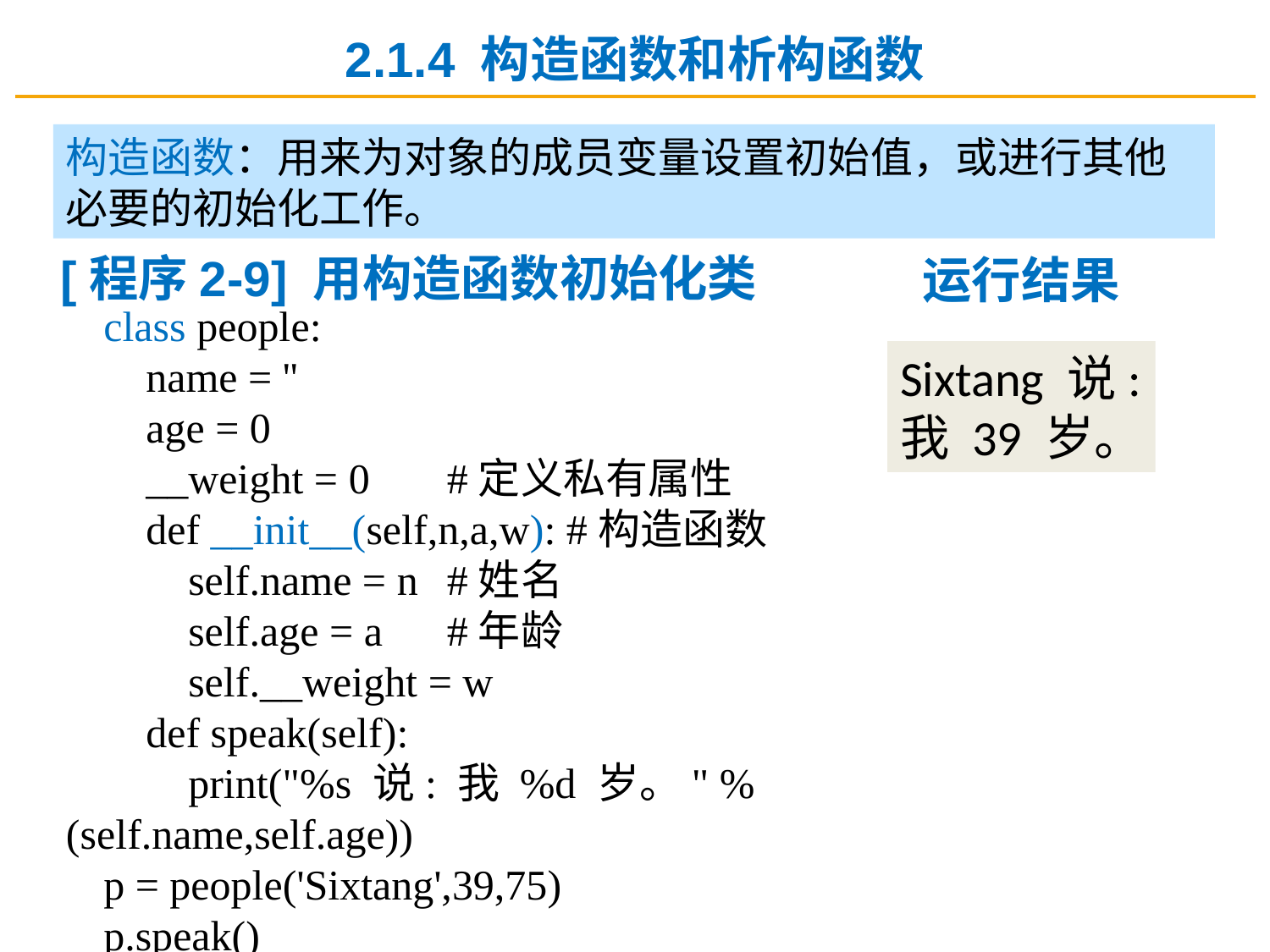

2.1.4 构造函数和析构函数

构造函数：用来为对象的成员变量设置初始值，或进行其他必要的初始化工作。
[程序2-9] 用构造函数初始化类
运行结果
class people:
    name = ''
    age = 0
    __weight = 0 	#定义私有属性
    def __init__(self,n,a,w): #构造函数
        self.name = n	#姓名
        self.age = a	#年龄
        self.__weight = w
    def speak(self):
        print("%s 说: 我 %d 岁。" %(self.name,self.age))
p = people('Sixtang',39,75)
p.speak()
Sixtang 说: 我 39 岁。